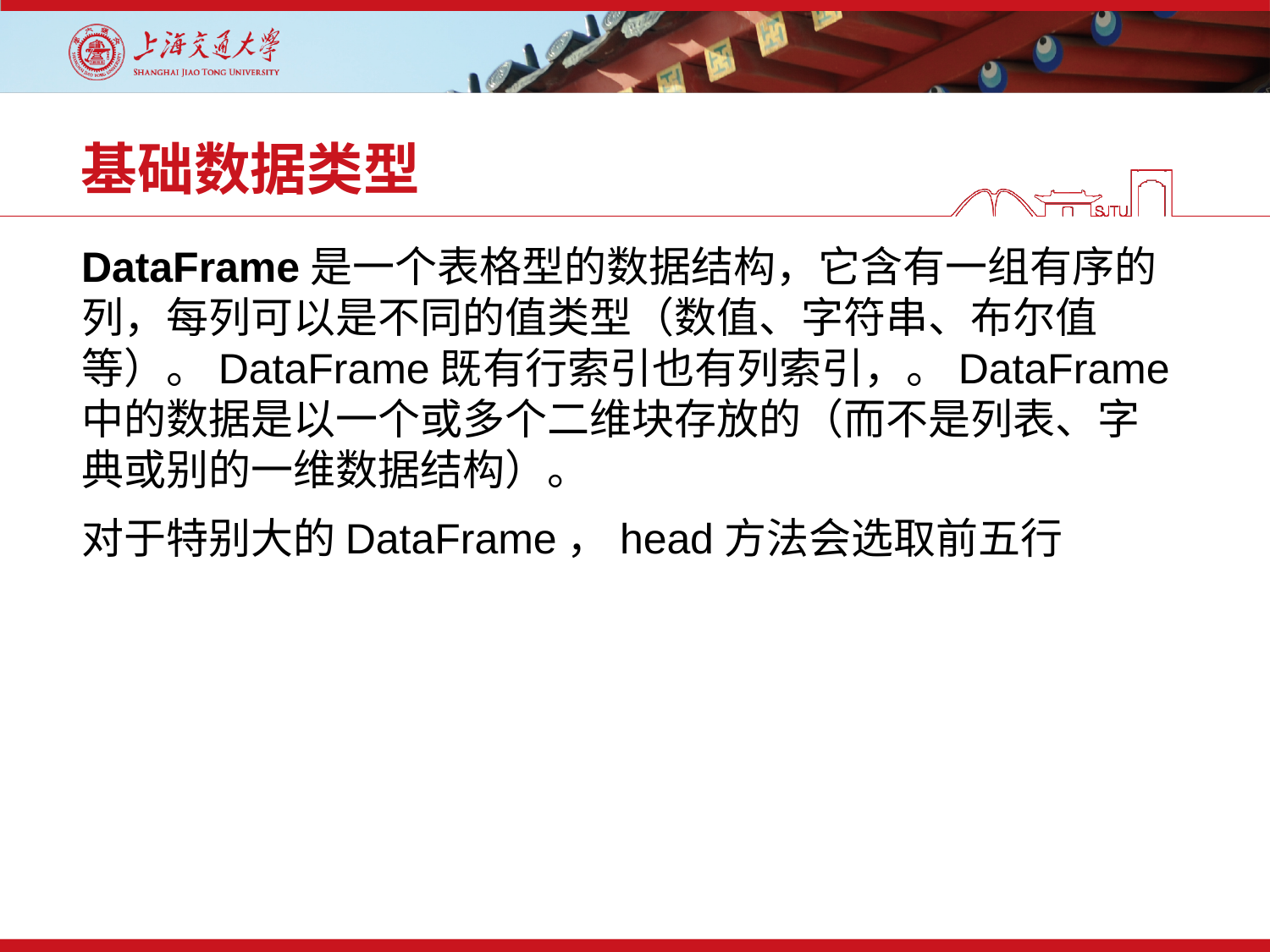

# 基础数据类型
DataFrame是一个表格型的数据结构，它含有一组有序的列，每列可以是不同的值类型（数值、字符串、布尔值等）。DataFrame既有行索引也有列索引，。DataFrame中的数据是以一个或多个二维块存放的（而不是列表、字典或别的一维数据结构）。
对于特别大的DataFrame，head方法会选取前五行